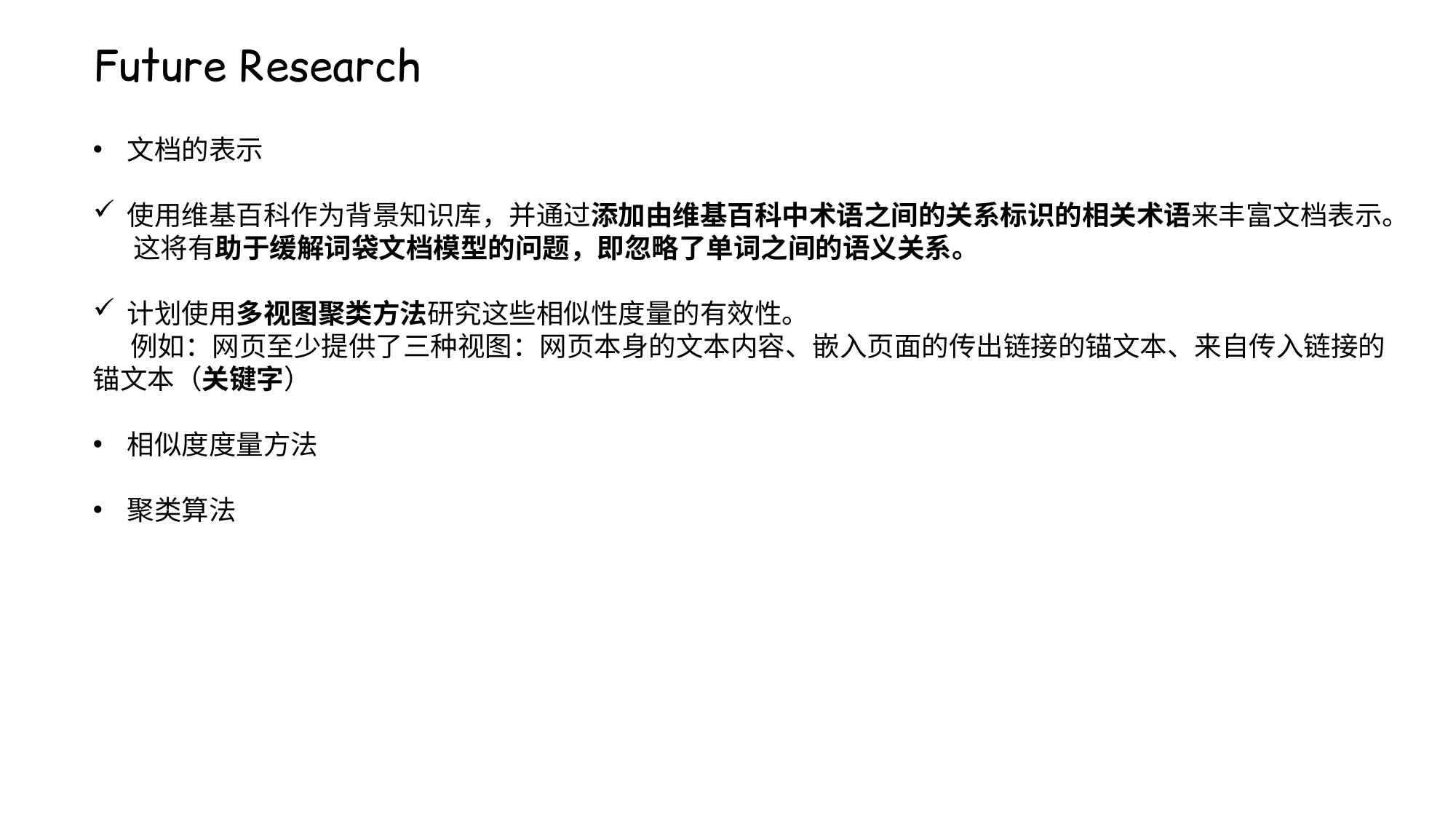

Future Research
文档的表示

使用维基百科作为背景知识库，并通过添加由维基百科中术语之间的关系标识的相关术语来丰富文档表示。 这将有助于缓解词袋文档模型的问题，即忽略了单词之间的语义关系。

计划使用多视图聚类方法研究这些相似性度量的有效性。
     例如：网页至少提供了三种视图：网页本身的文本内容、嵌入页面的传出链接的锚文本、来自传入链接的锚文本（关键字）

相似度度量方法

聚类算法
18